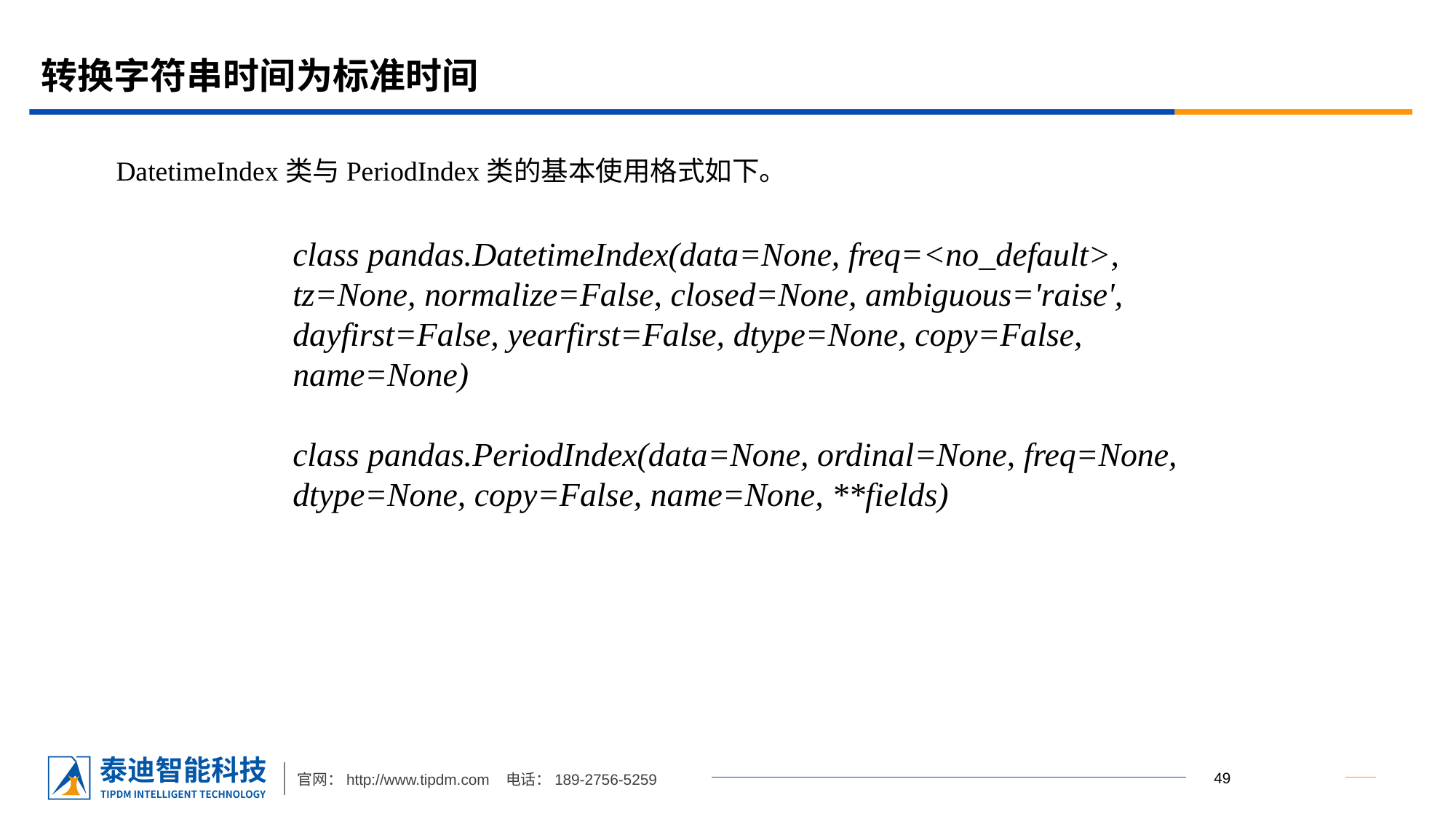

# 转换字符串时间为标准时间
DatetimeIndex类与PeriodIndex类的基本使用格式如下。

class pandas.DatetimeIndex(data=None, freq=<no_default>, tz=None, normalize=False, closed=None, ambiguous='raise', dayfirst=False, yearfirst=False, dtype=None, copy=False, name=None)

class pandas.PeriodIndex(data=None, ordinal=None, freq=None, dtype=None, copy=False, name=None, **fields)